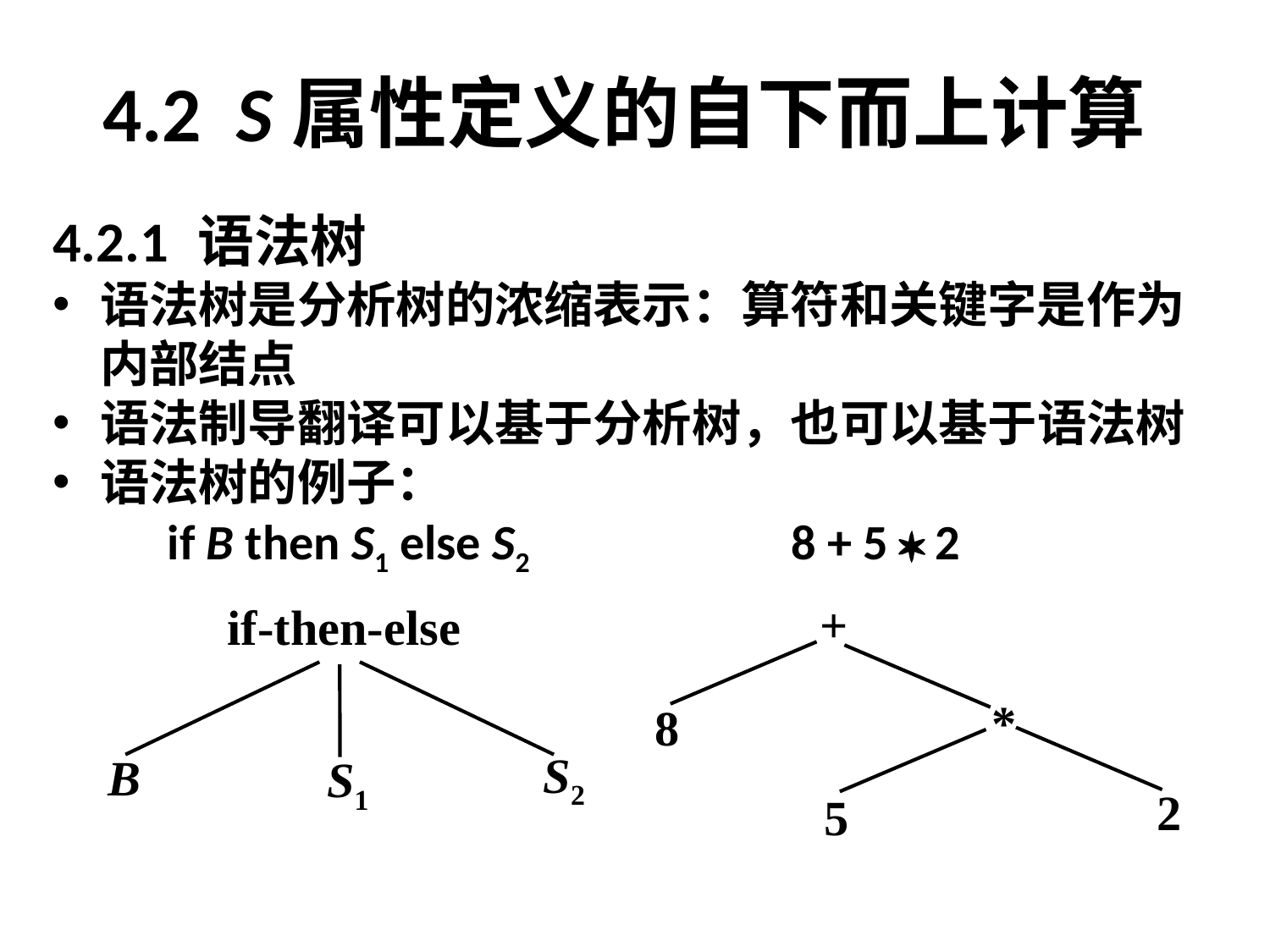

# 4.2  S属性定义的自下而上计算
4.2.1 语法树
语法树是分析树的浓缩表示：算符和关键字是作为内部结点
语法制导翻译可以基于分析树，也可以基于语法树
语法树的例子：
	      if B then S1 else S2		     8 + 5 ∗ 2
+
if-then-else

*
8

S2
B
S1
2
5